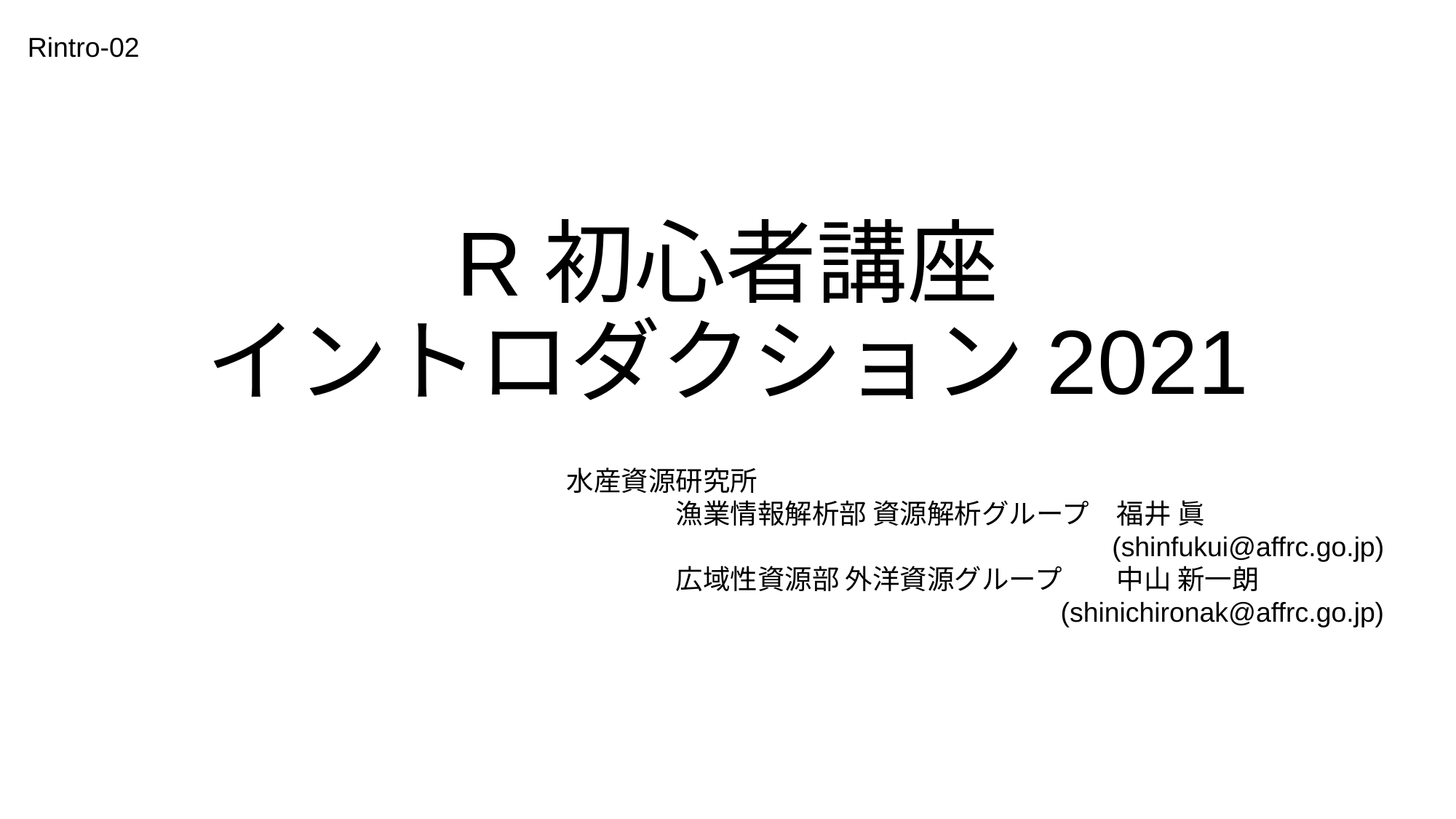

Rintro-02
# R初心者講座 イントロダクション2021

水産資源研究所
	漁業情報解析部 資源解析グループ　福井 眞
(shinfukui@affrc.go.jp)
	広域性資源部 外洋資源グループ　　中山 新一朗
(shinichironak@affrc.go.jp)